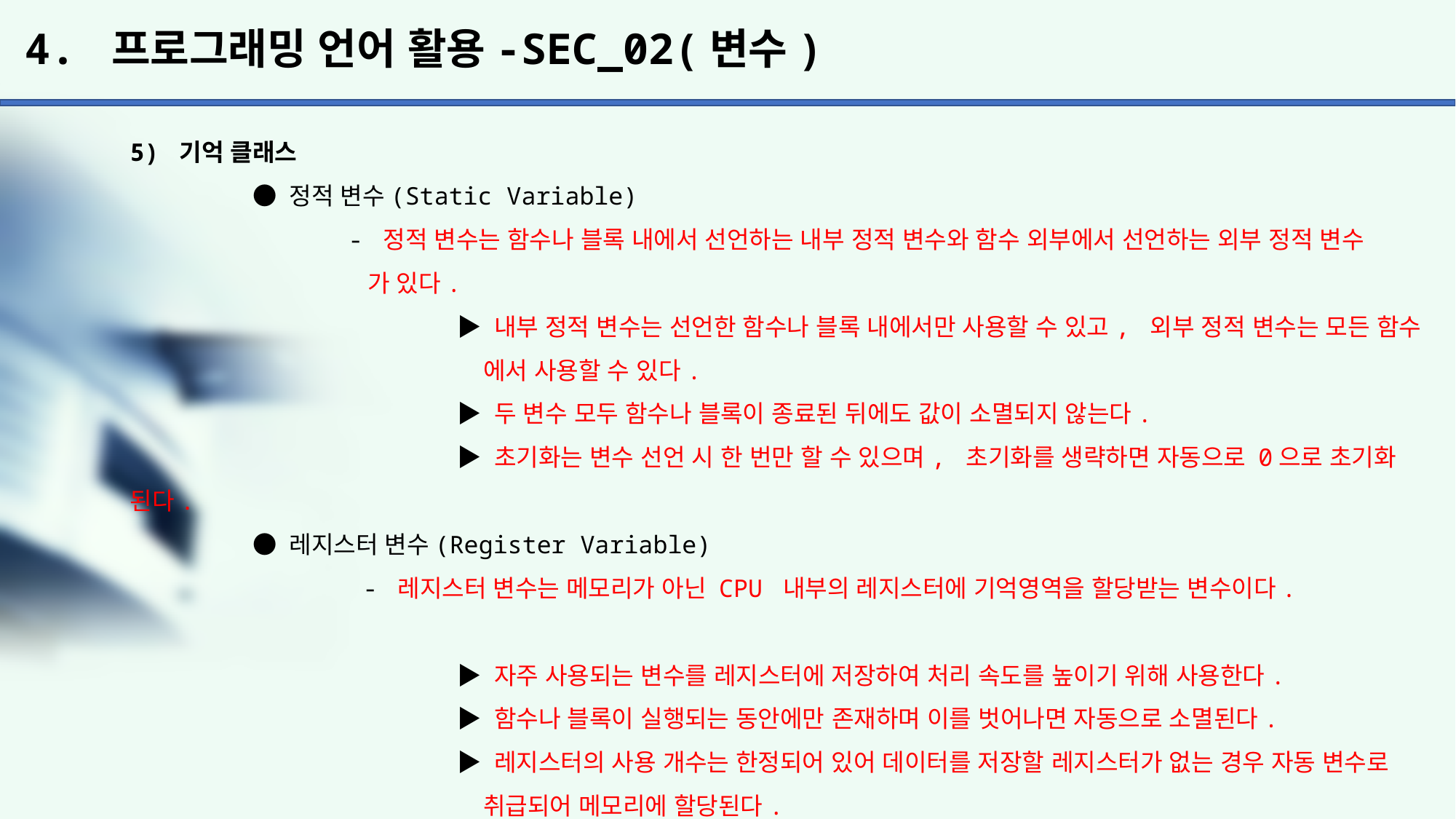

# 4. 프로그래밍 언어 활용-SEC_02(변수)
5) 기억 클래스
	  ● 정적 변수(Static Variable)
		- 정적 변수는 함수나 블록 내에서 선언하는 내부 정적 변수와 함수 외부에서 선언하는 외부 정적 변수
		  가 있다.
			▶ 내부 정적 변수는 선언한 함수나 블록 내에서만 사용할 수 있고, 외부 정적 변수는 모든 함수
			   에서 사용할 수 있다.
			▶ 두 변수 모두 함수나 블록이 종료된 뒤에도 값이 소멸되지 않는다.
			▶ 초기화는 변수 선언 시 한 번만 할 수 있으며, 초기화를 생략하면 자동으로 0으로 초기화 된다.
	  ● 레지스터 변수(Register Variable)
		 - 레지스터 변수는 메모리가 아닌 CPU 내부의 레지스터에 기억영역을 할당받는 변수이다.
			▶ 자주 사용되는 변수를 레지스터에 저장하여 처리 속도를 높이기 위해 사용한다.
			▶ 함수나 블록이 실행되는 동안에만 존재하며 이를 벗어나면 자동으로 소멸된다.
			▶ 레지스터의 사용 개수는 한정되어 있어 데이터를 저장할 레지스터가 없는 경우 자동 변수로
			   취급되어 메모리에 할당된다.
			▶ CPU에 저장되어 메모리 주소를 가질 수 없기 때문에 변수의 주소를 구하는 주소 연산자(&)를
			   사용할 수 없다.